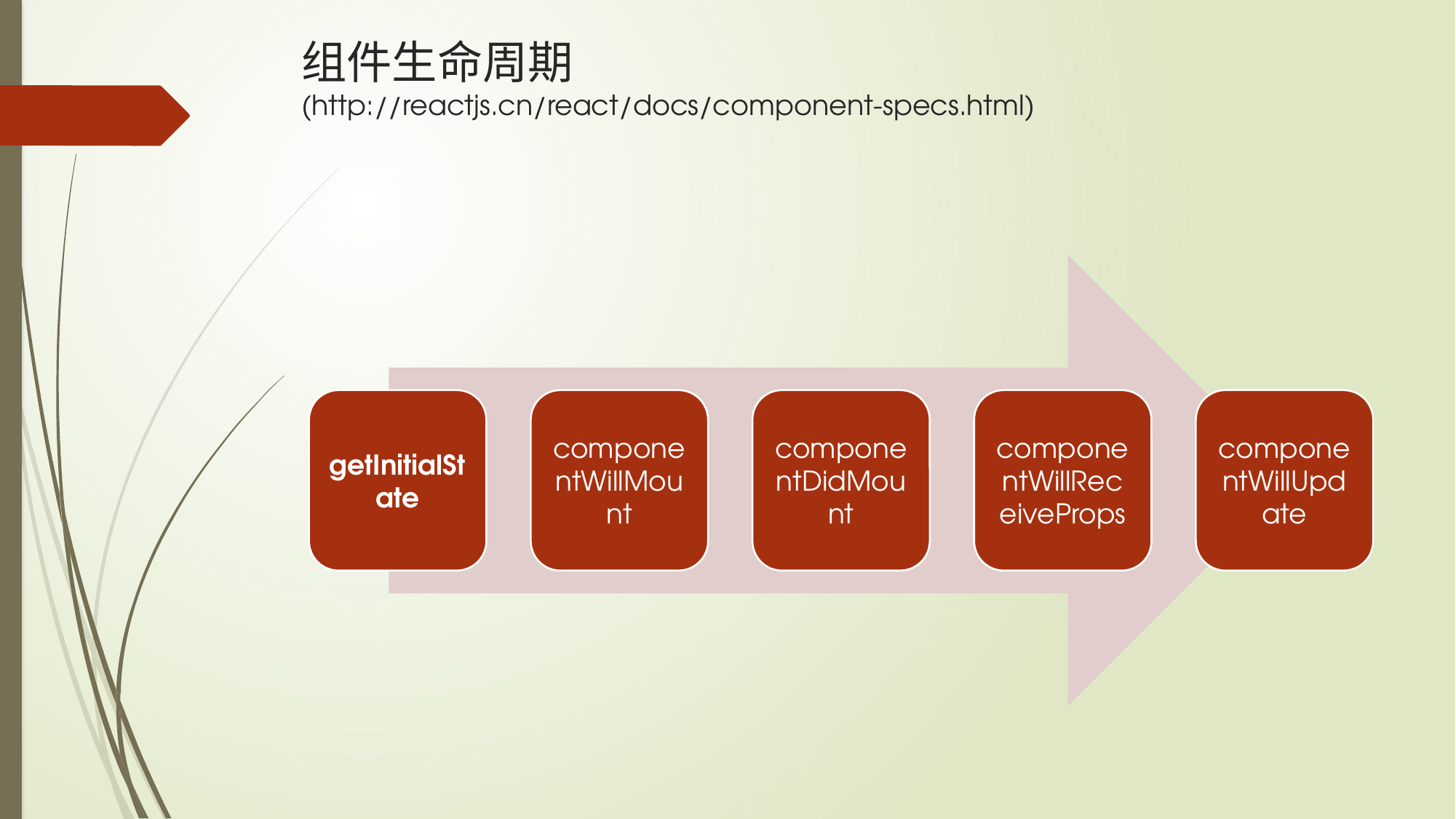

# 组件生命周期 (http://reactjs.cn/react/docs/component-specs.html)

componentWillMount
componentDidMount
componentWillReceiveProps
componentWillUpdate
getInitialState